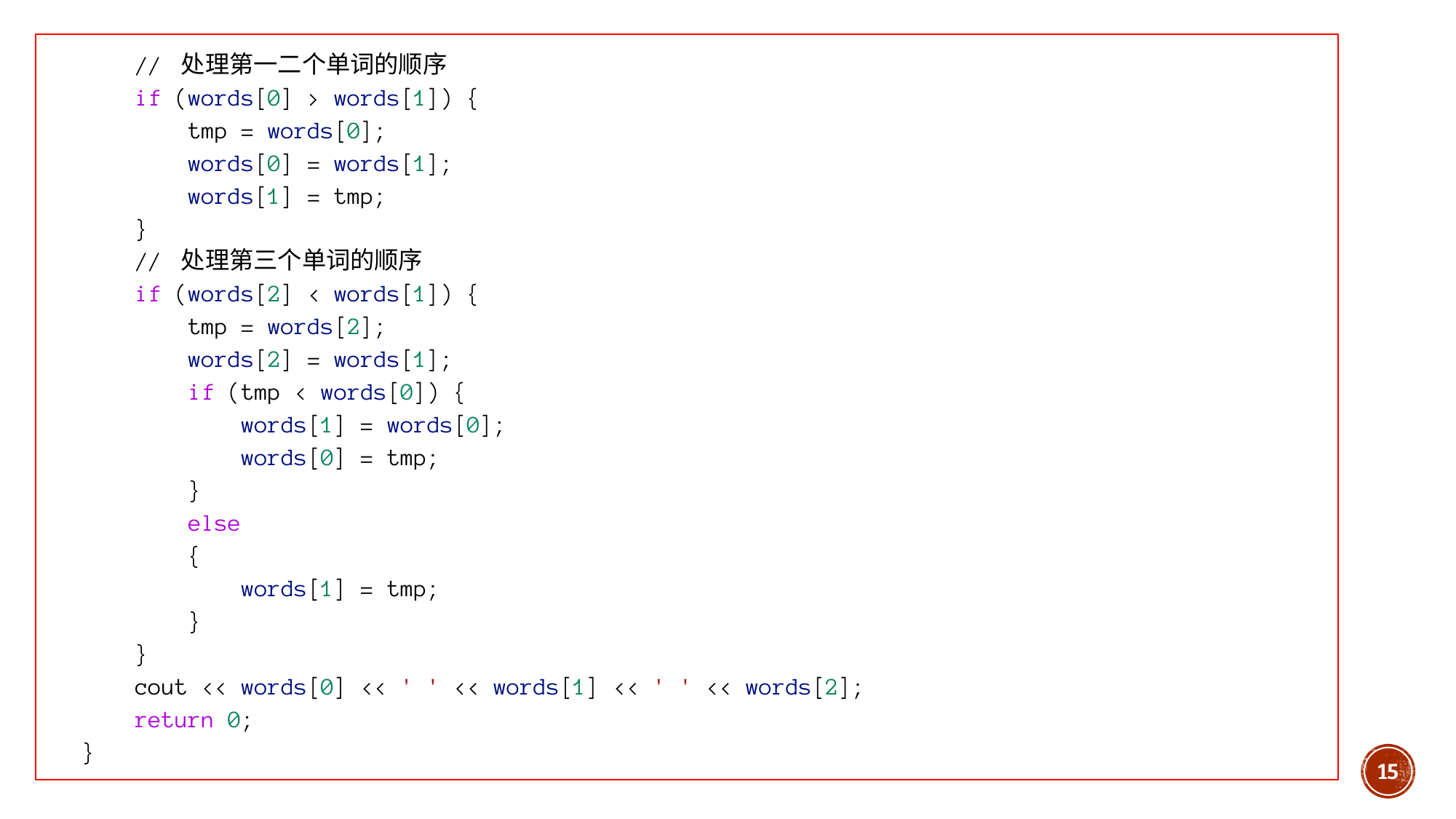

// 处理第一二个单词的顺序
    if (words[0] > words[1]) {
        tmp = words[0];
        words[0] = words[1];
        words[1] = tmp;
    }
    // 处理第三个单词的顺序
    if (words[2] < words[1]) {
        tmp = words[2];
        words[2] = words[1];
        if (tmp < words[0]) {
            words[1] = words[0];
            words[0] = tmp;
        }
        else
        {
            words[1] = tmp;
        }
    }
    cout << words[0] << ' ' << words[1] << ' ' << words[2];
    return 0;
}
15